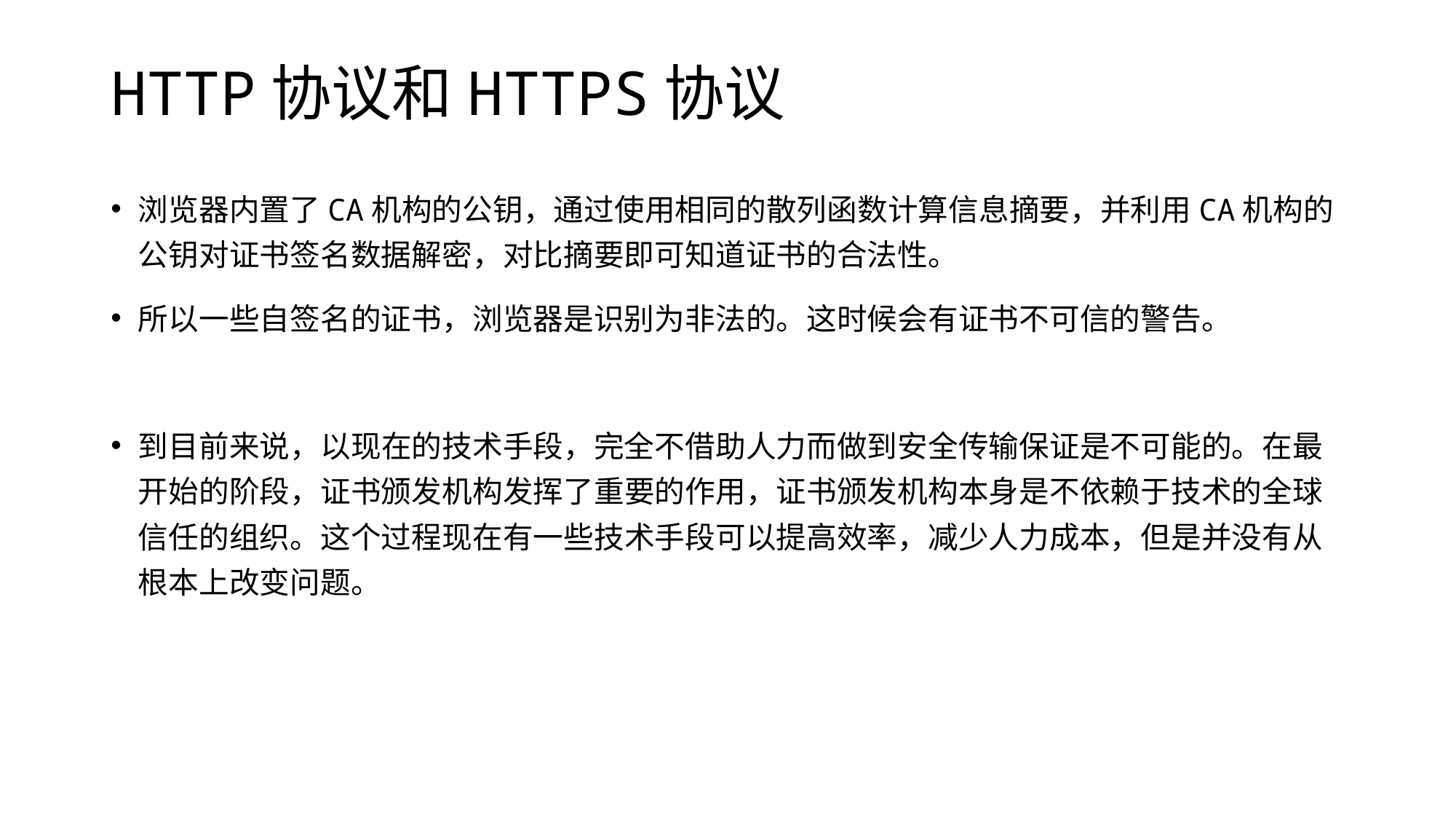

# HTTP协议和HTTPS协议
浏览器内置了CA机构的公钥，通过使用相同的散列函数计算信息摘要，并利用CA机构的公钥对证书签名数据解密，对比摘要即可知道证书的合法性。
所以一些自签名的证书，浏览器是识别为非法的。这时候会有证书不可信的警告。

到目前来说，以现在的技术手段，完全不借助人力而做到安全传输保证是不可能的。在最开始的阶段，证书颁发机构发挥了重要的作用，证书颁发机构本身是不依赖于技术的全球信任的组织。这个过程现在有一些技术手段可以提高效率，减少人力成本，但是并没有从根本上改变问题。